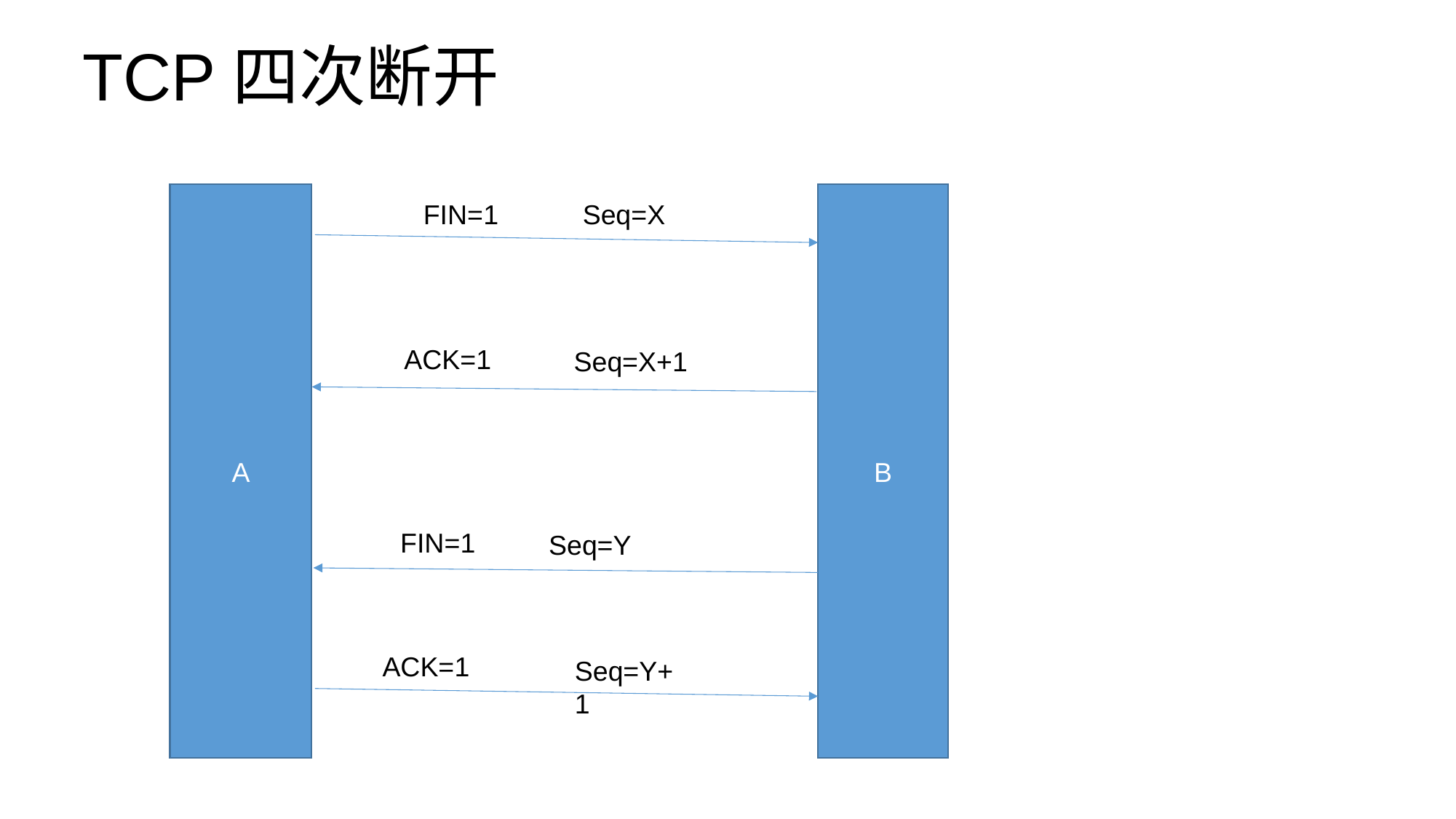

# TCP四次断开
A
B
FIN=1
Seq=X
ACK=1
Seq=X+1
FIN=1
Seq=Y
ACK=1
Seq=Y+1